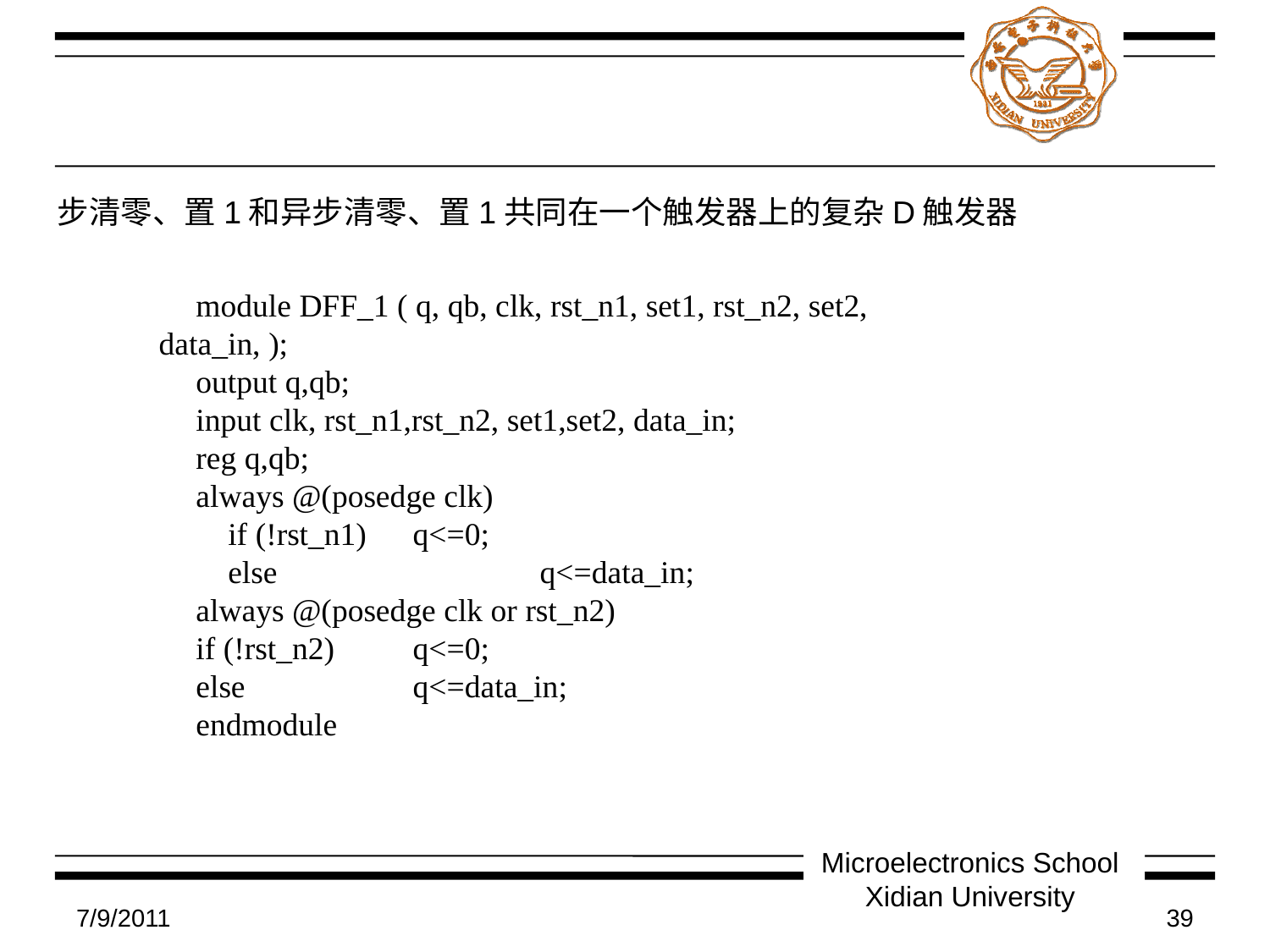

#
步清零、置1和异步清零、置1共同在一个触发器上的复杂D触发器
module DFF_1 ( q, qb, clk, rst_n1, set1, rst_n2, set2, data_in, );
output q,qb;
input clk, rst_n1,rst_n2, set1,set2, data_in;
reg q,qb;
always @(posedge clk)
    if (!rst_n1)  	q<=0;
    else    		q<=data_in;
always @(posedge clk or rst_n2)
if (!rst_n2) 	q<=0;
else 		q<=data_in;
endmodule
Microelectronics School  Xidian University
7/9/2011
39